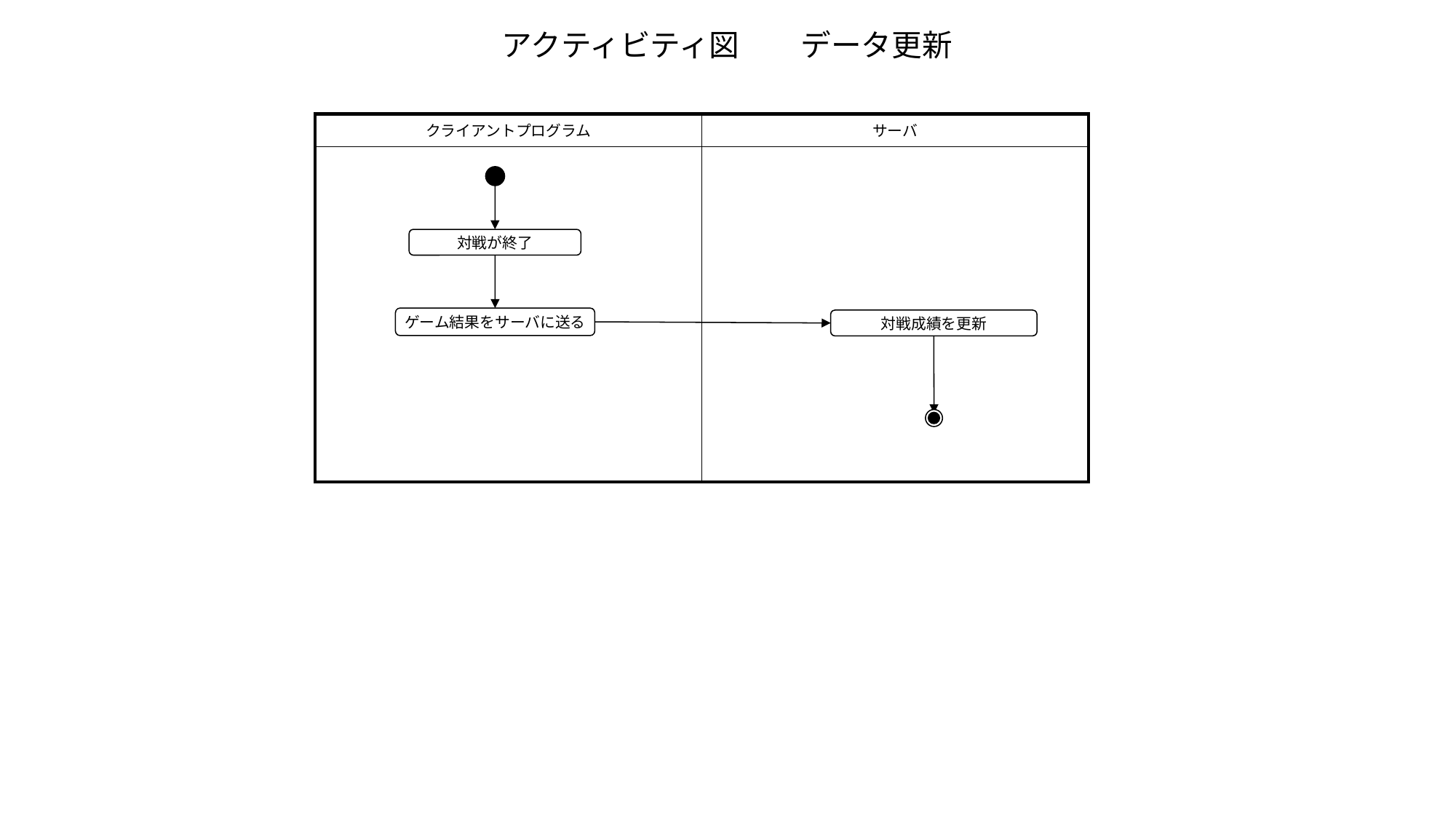

# アクティビティ図　　データ更新
| クライアントプログラム | サーバ |
| --- | --- |
|  |  |

対戦が終了
ゲーム結果をサーバに送る
対戦成績を更新